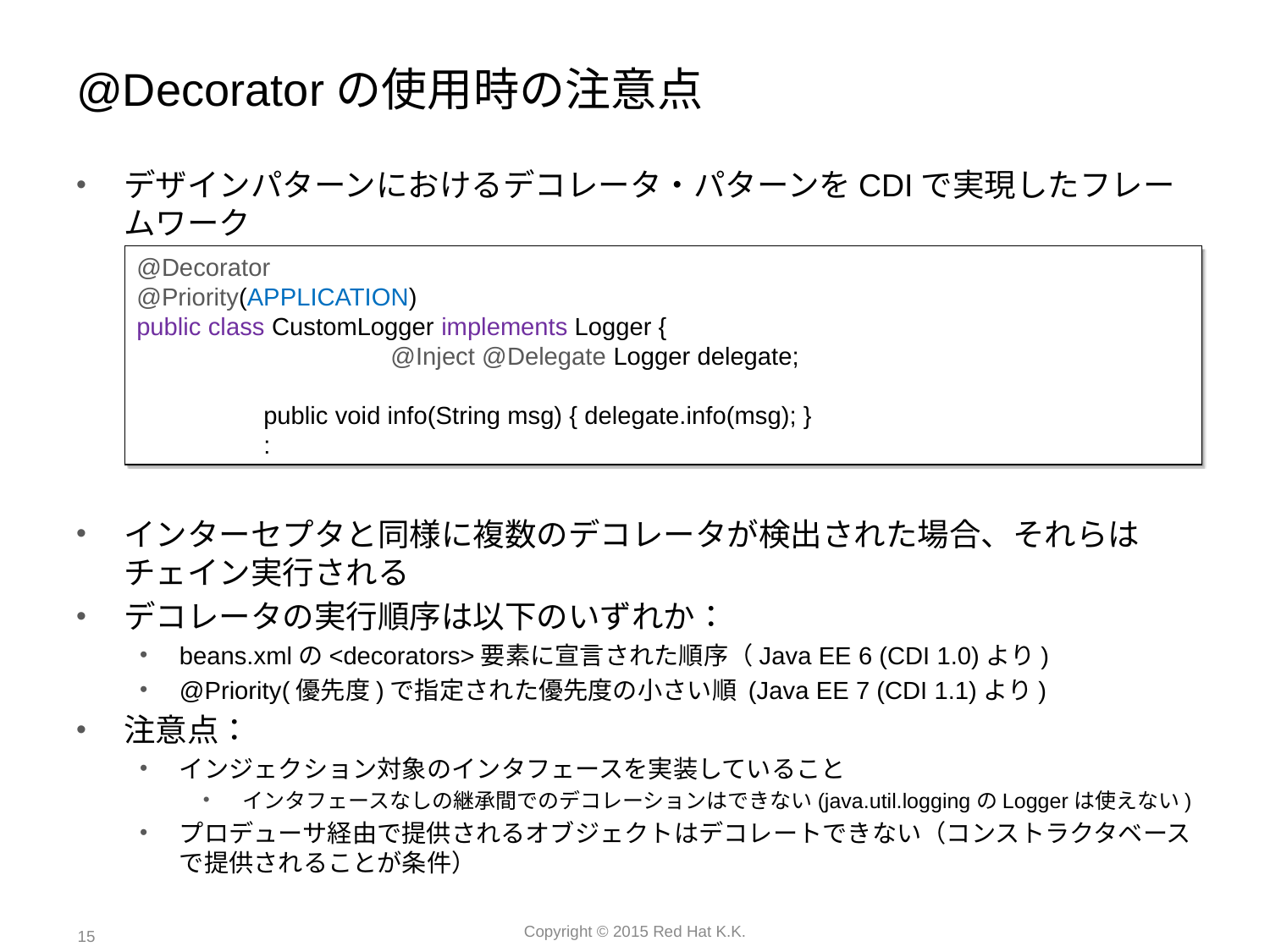

# @Decoratorの使用時の注意点
デザインパターンにおけるデコレータ・パターンをCDIで実現したフレームワーク

インターセプタと同様に複数のデコレータが検出された場合、それらはチェイン実行される
デコレータの実行順序は以下のいずれか：
beans.xmlの<decorators>要素に宣言された順序（Java EE 6 (CDI 1.0)より)
@Priority(優先度)で指定された優先度の小さい順 (Java EE 7 (CDI 1.1)より)
注意点：
インジェクション対象のインタフェースを実装していること
インタフェースなしの継承間でのデコレーションはできない(java.util.loggingのLoggerは使えない)
プロデューサ経由で提供されるオブジェクトはデコレートできない（コンストラクタベースで提供されることが条件）
@Decorator
@Priority(APPLICATION)
public class CustomLogger implements Logger {
		@Inject @Delegate Logger delegate;

	public void info(String msg) { delegate.info(msg); }
	:
15
Copyright © 2015 Red Hat K.K.